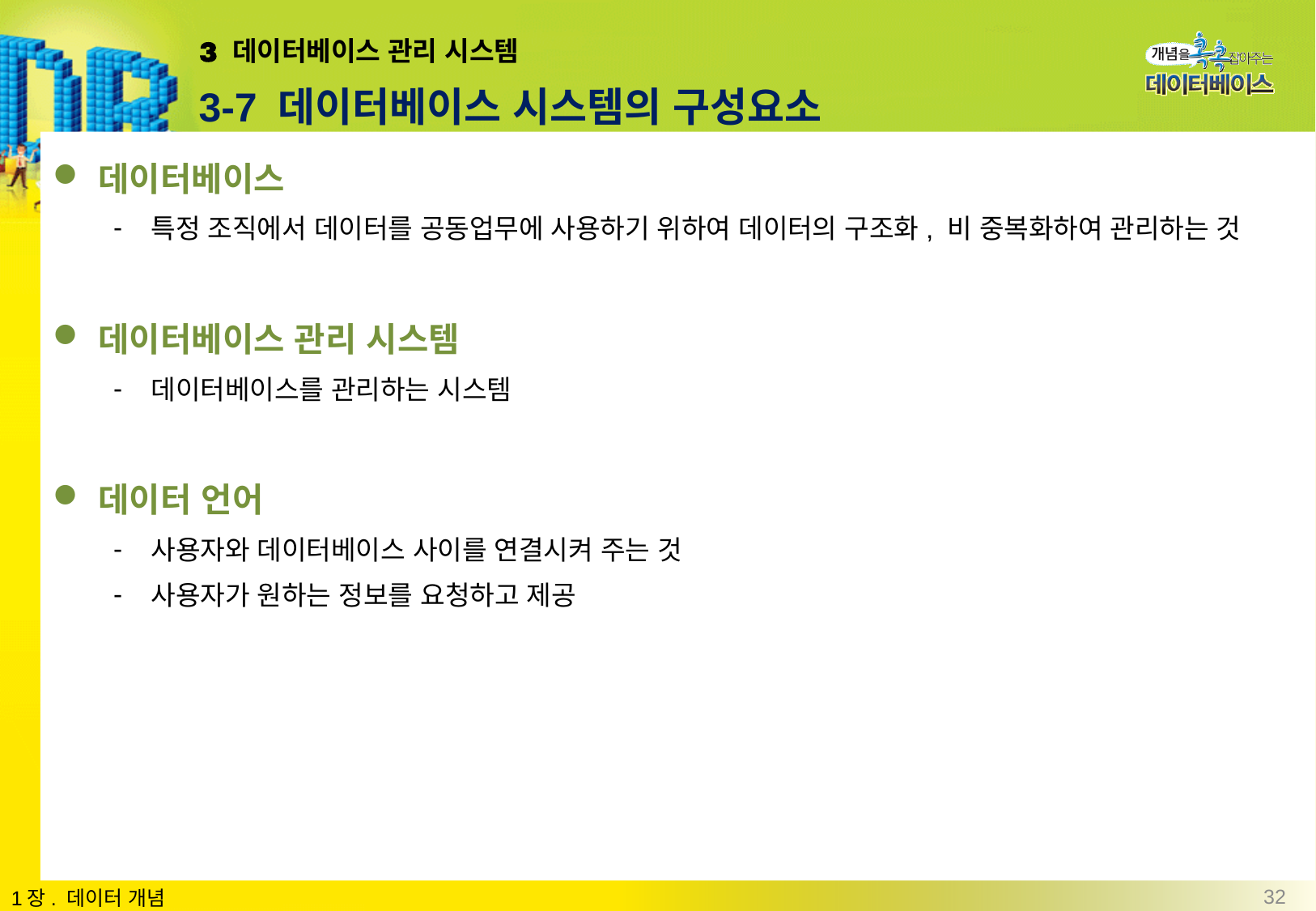

# 3 데이터베이스 관리 시스템
3-7 데이터베이스 시스템의 구성요소
데이터베이스
특정 조직에서 데이터를 공동업무에 사용하기 위하여 데이터의 구조화, 비 중복화하여 관리하는 것

데이터베이스 관리 시스템
데이터베이스를 관리하는 시스템

데이터 언어
사용자와 데이터베이스 사이를 연결시켜 주는 것
사용자가 원하는 정보를 요청하고 제공
32